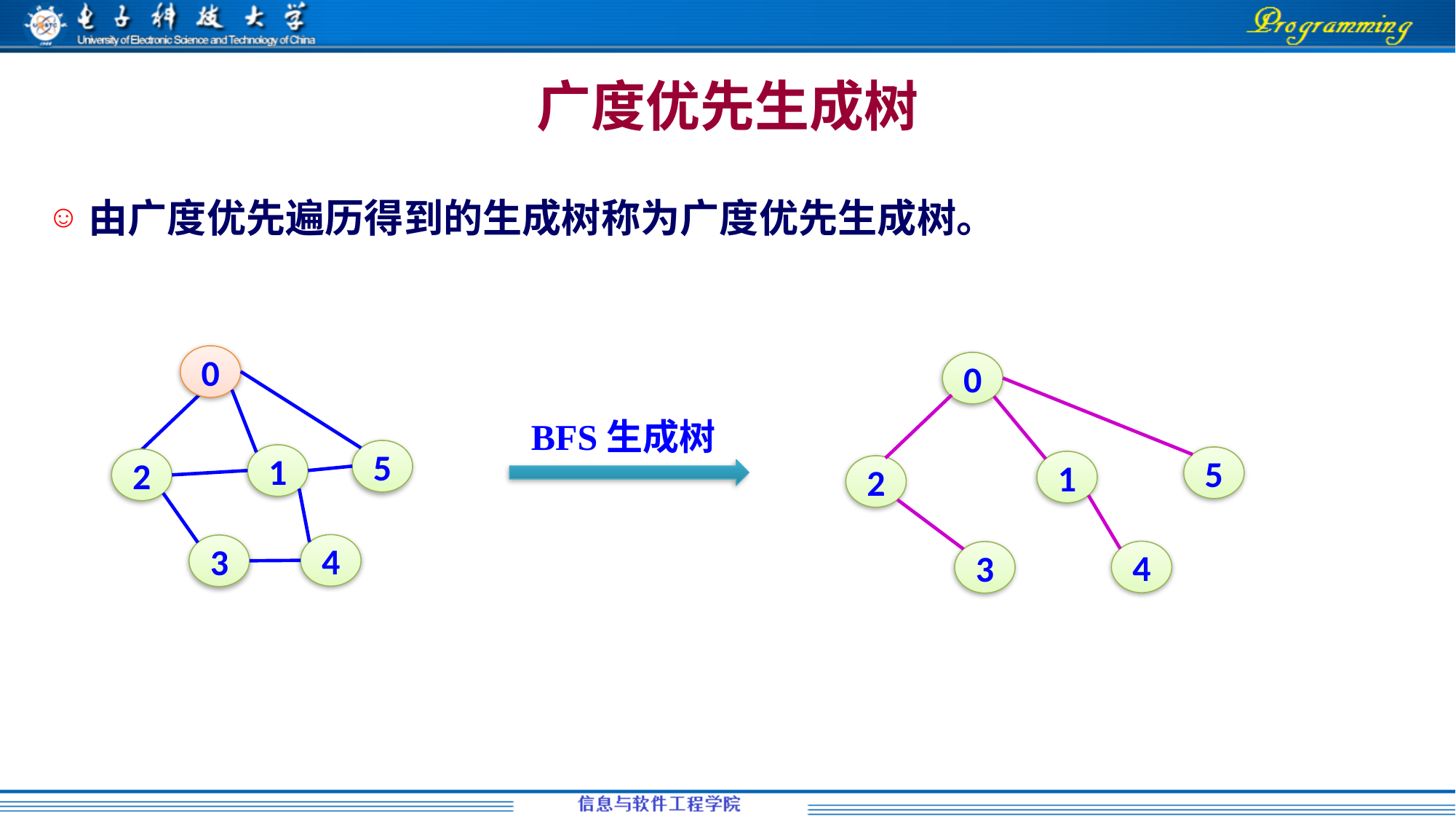

# 广度优先生成树
由广度优先遍历得到的生成树称为广度优先生成树。
0
0

5
1
2
4
3

BFS生成树

5
1
2
4
3